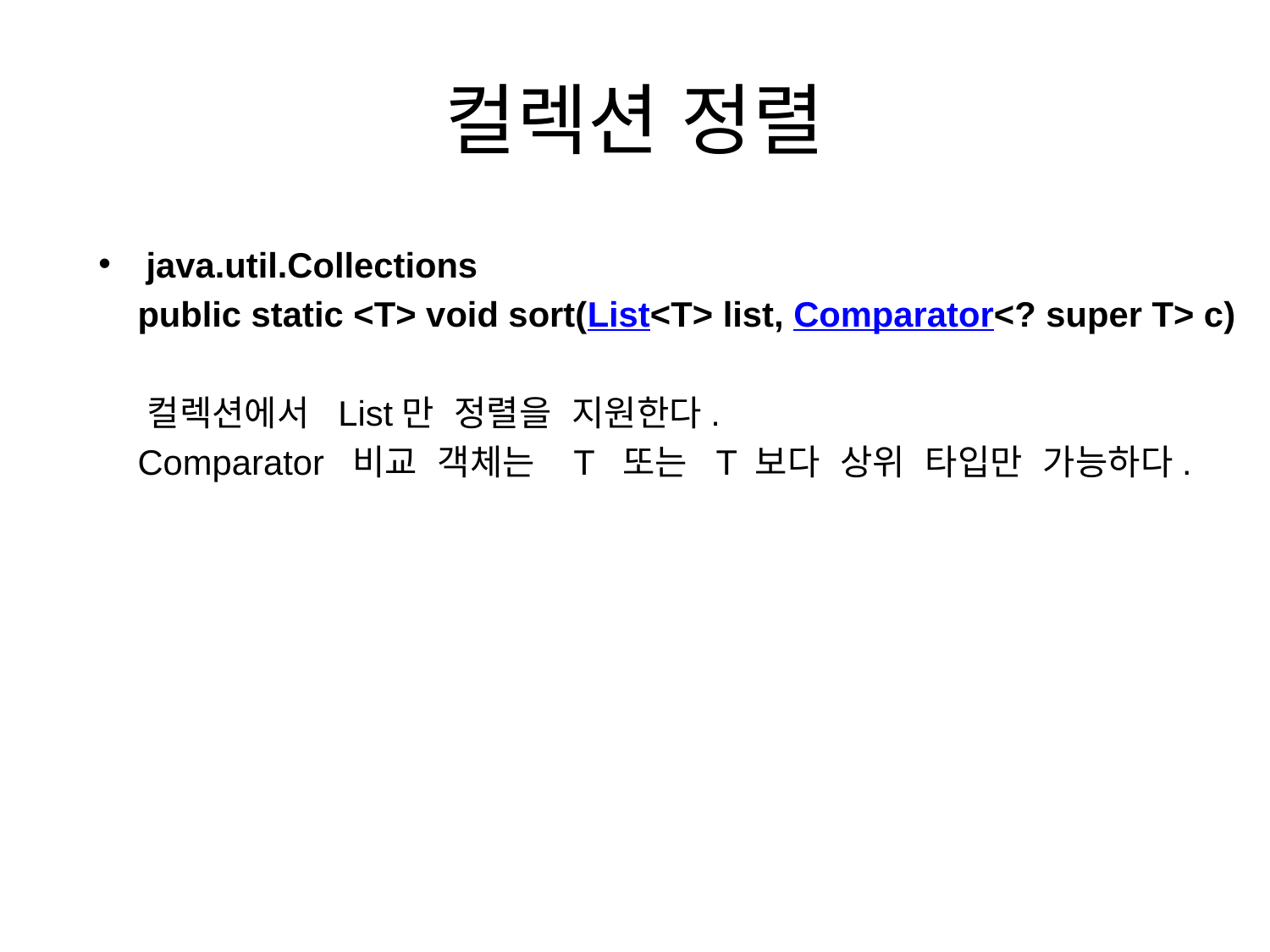

# 컬렉션 정렬
java.util.Collections
    public static <T> void sort(List<T> list, Comparator<? super T> c)

    컬렉션에서  List만  정렬을  지원한다.
    Comparator  비교  객체는   T  또는  T 보다  상위  타입만  가능하다.